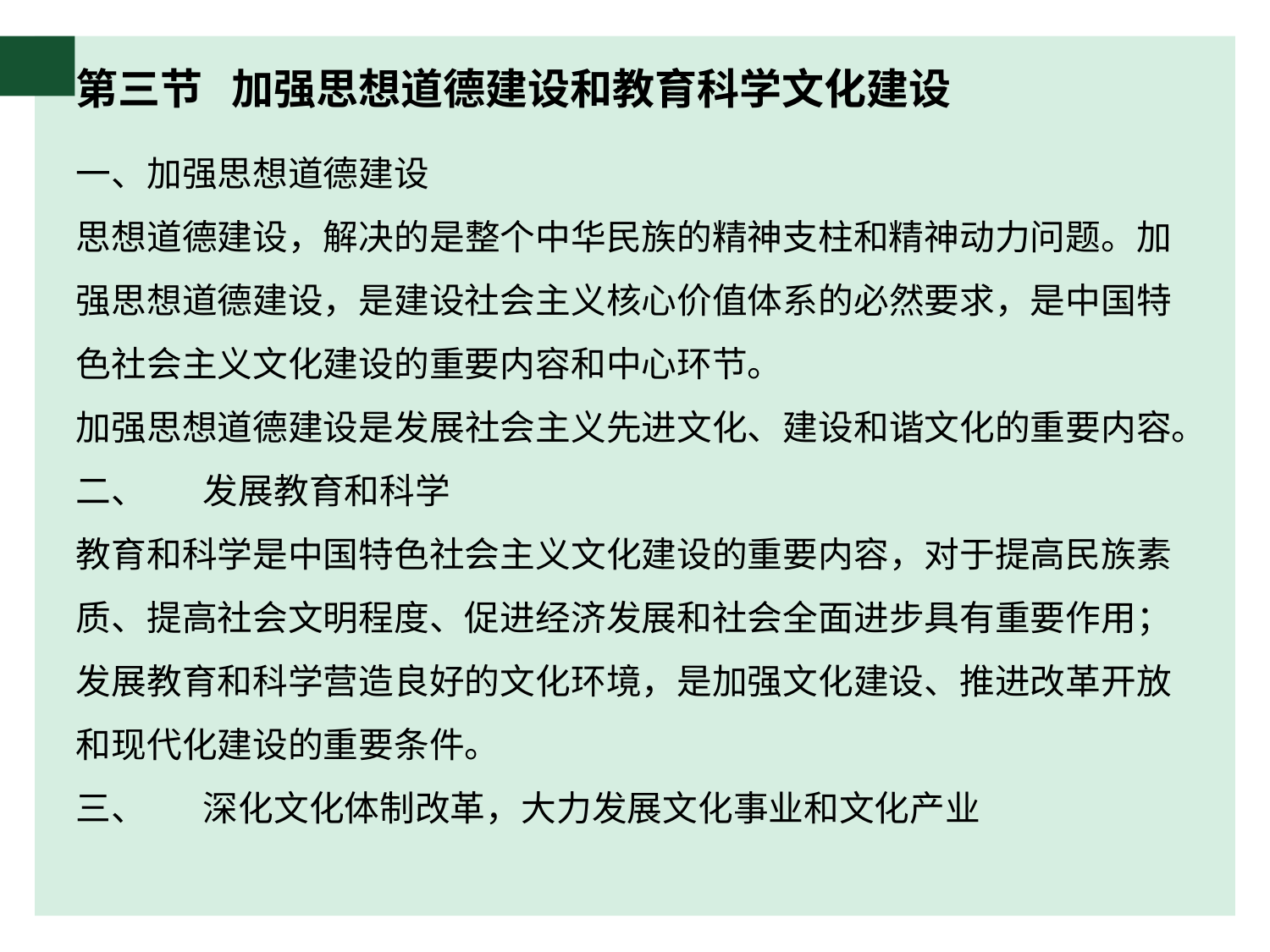

# 第三节   加强思想道德建设和教育科学文化建设
一、加强思想道德建设
思想道德建设，解决的是整个中华民族的精神支柱和精神动力问题。加强思想道德建设，是建设社会主义核心价值体系的必然要求，是中国特色社会主义文化建设的重要内容和中心环节。
加强思想道德建设是发展社会主义先进文化、建设和谐文化的重要内容。
二、	发展教育和科学
教育和科学是中国特色社会主义文化建设的重要内容，对于提高民族素质、提高社会文明程度、促进经济发展和社会全面进步具有重要作用；发展教育和科学营造良好的文化环境，是加强文化建设、推进改革开放和现代化建设的重要条件。
三、	深化文化体制改革，大力发展文化事业和文化产业